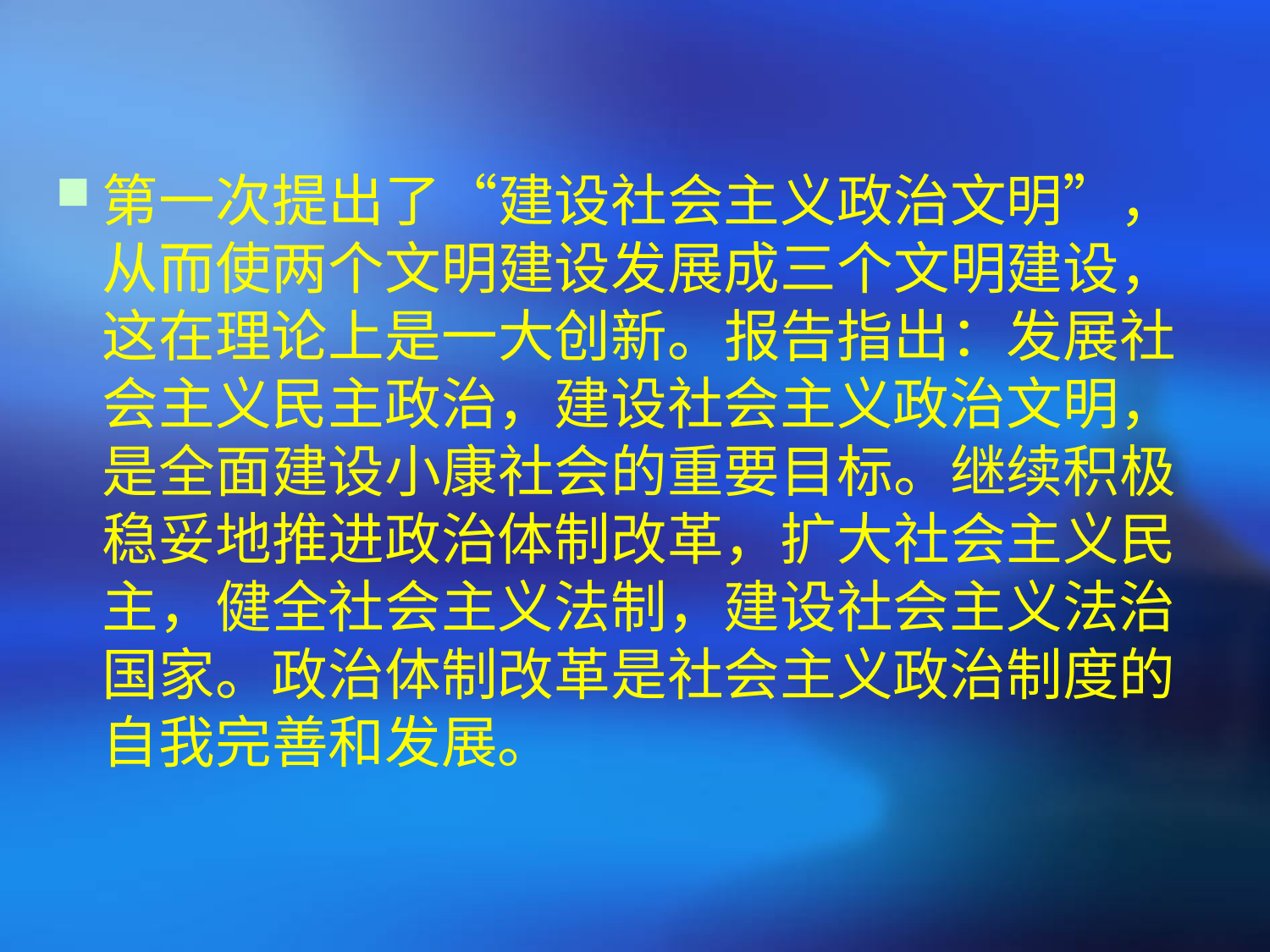

第一次提出了“建设社会主义政治文明”，从而使两个文明建设发展成三个文明建设，这在理论上是一大创新。报告指出：发展社会主义民主政治，建设社会主义政治文明，是全面建设小康社会的重要目标。继续积极稳妥地推进政治体制改革，扩大社会主义民主，健全社会主义法制，建设社会主义法治国家。政治体制改革是社会主义政治制度的自我完善和发展。